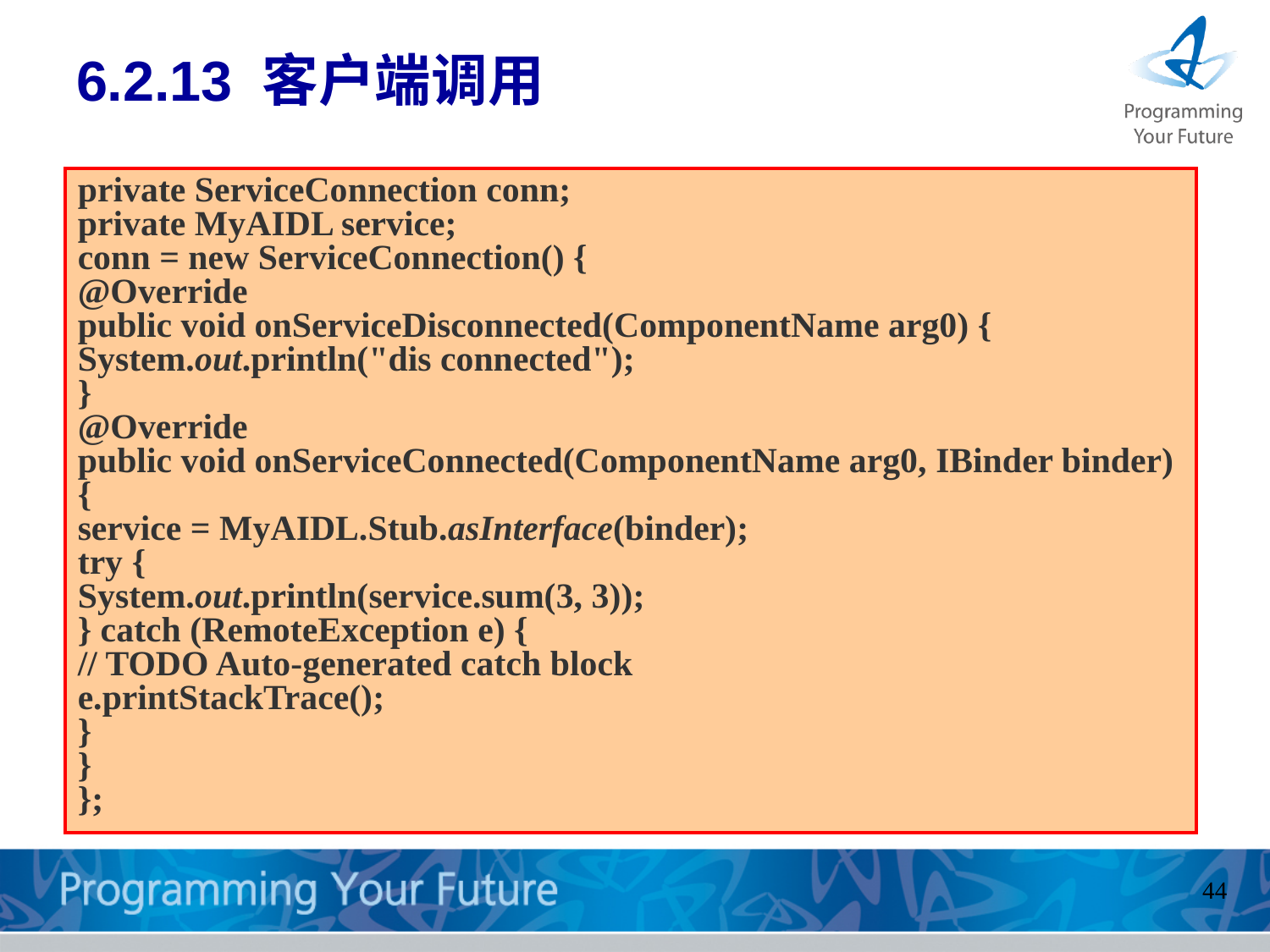

# 6.2.13 客户端调用
private ServiceConnection conn;
private MyAIDL service;
conn = new ServiceConnection() {
@Override
public void onServiceDisconnected(ComponentName arg0) {
System.out.println("dis connected");
}
@Override
public void onServiceConnected(ComponentName arg0, IBinder binder) {
service = MyAIDL.Stub.asInterface(binder);
try {
System.out.println(service.sum(3, 3));
} catch (RemoteException e) {
// TODO Auto-generated catch block
e.printStackTrace();
}
}
};